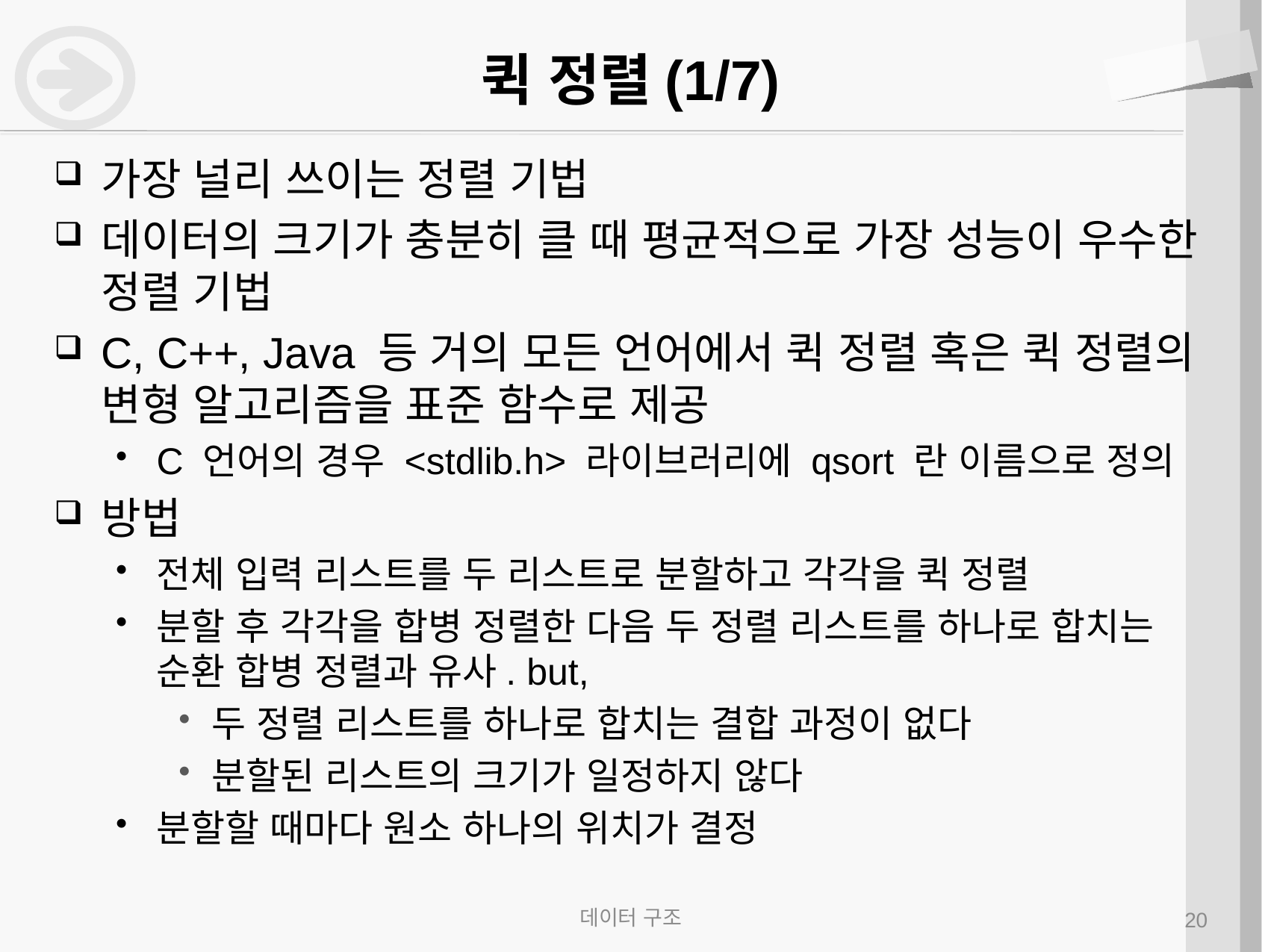

# 퀵 정렬(1/7)
가장 널리 쓰이는 정렬 기법
데이터의 크기가 충분히 클 때 평균적으로 가장 성능이 우수한 정렬 기법
C, C++, Java 등 거의 모든 언어에서 퀵 정렬 혹은 퀵 정렬의 변형 알고리즘을 표준 함수로 제공
C 언어의 경우 <stdlib.h> 라이브러리에 qsort 란 이름으로 정의
방법
전체 입력 리스트를 두 리스트로 분할하고 각각을 퀵 정렬
분할 후 각각을 합병 정렬한 다음 두 정렬 리스트를 하나로 합치는 순환 합병 정렬과 유사. but,
두 정렬 리스트를 하나로 합치는 결합 과정이 없다
분할된 리스트의 크기가 일정하지 않다
분할할 때마다 원소 하나의 위치가 결정
데이터 구조
20